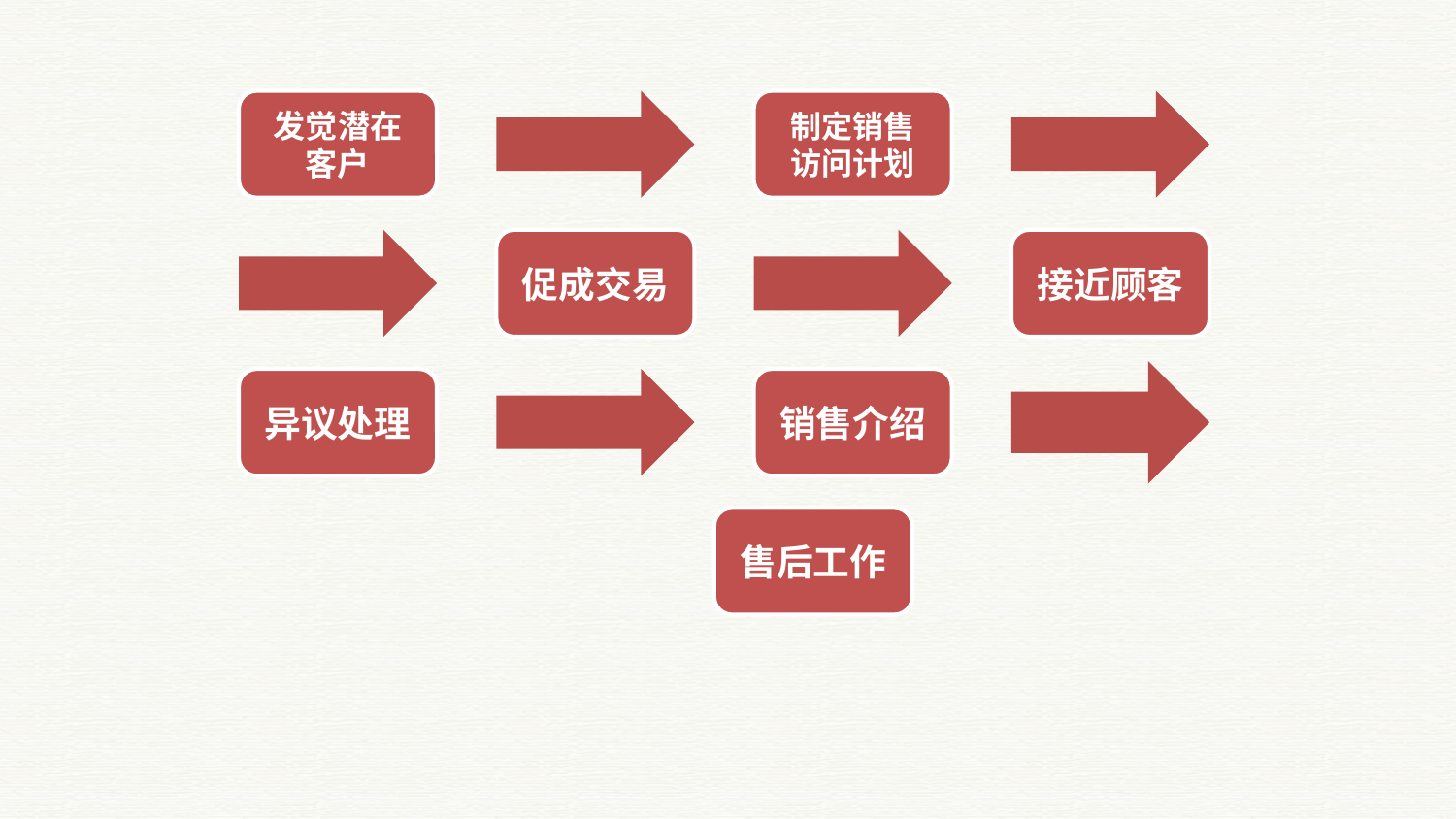

发觉潜在客户
制定销售访问计划
接近顾客
促成交易
异议处理
销售介绍
售后工作